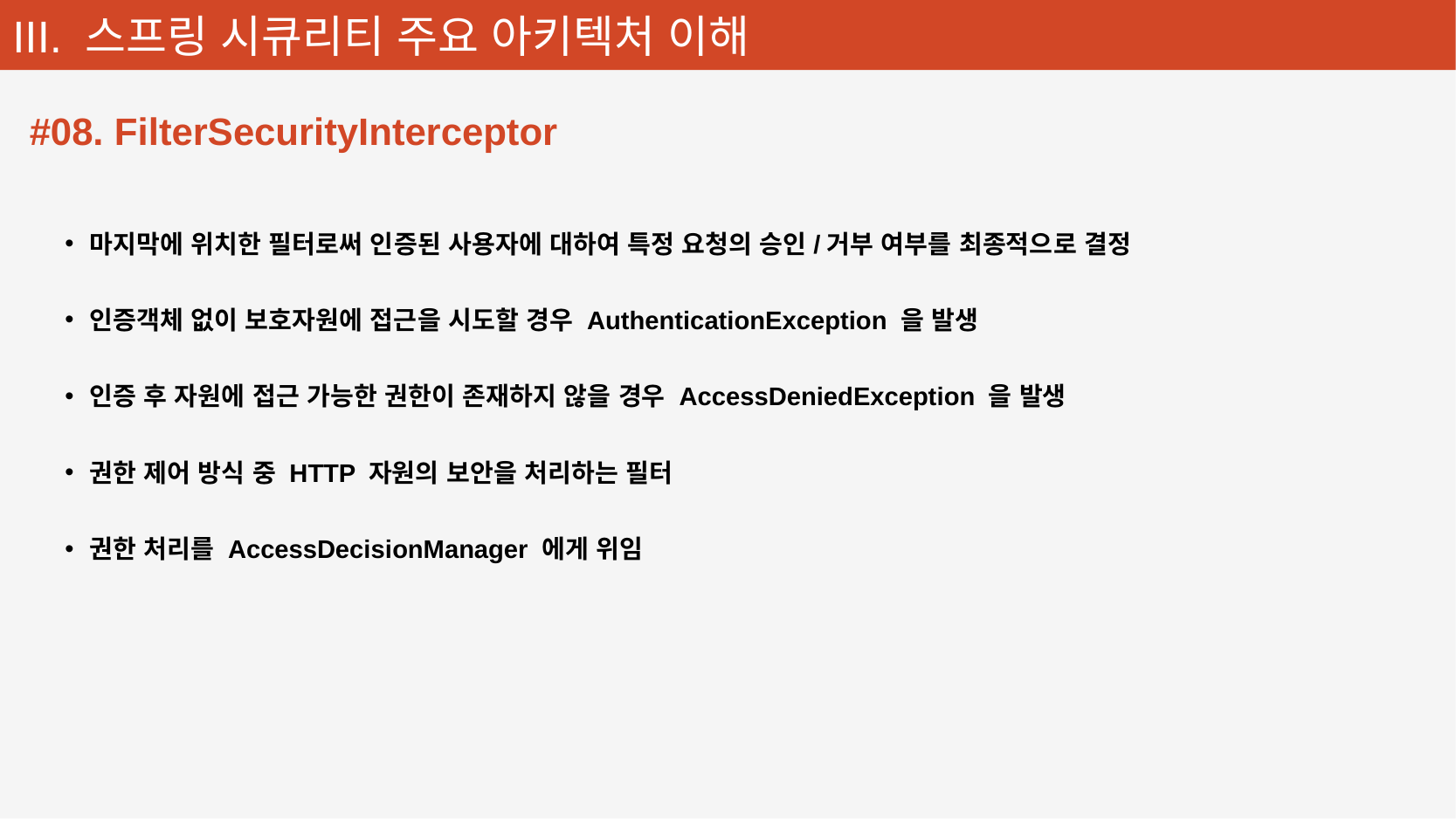

#08. FilterSecurityInterceptor
마지막에 위치한 필터로써 인증된 사용자에 대하여 특정 요청의 승인/거부 여부를 최종적으로 결정
인증객체 없이 보호자원에 접근을 시도할 경우 AuthenticationException 을 발생
인증 후 자원에 접근 가능한 권한이 존재하지 않을 경우 AccessDeniedException 을 발생
권한 제어 방식 중 HTTP 자원의 보안을 처리하는 필터
권한 처리를 AccessDecisionManager 에게 위임